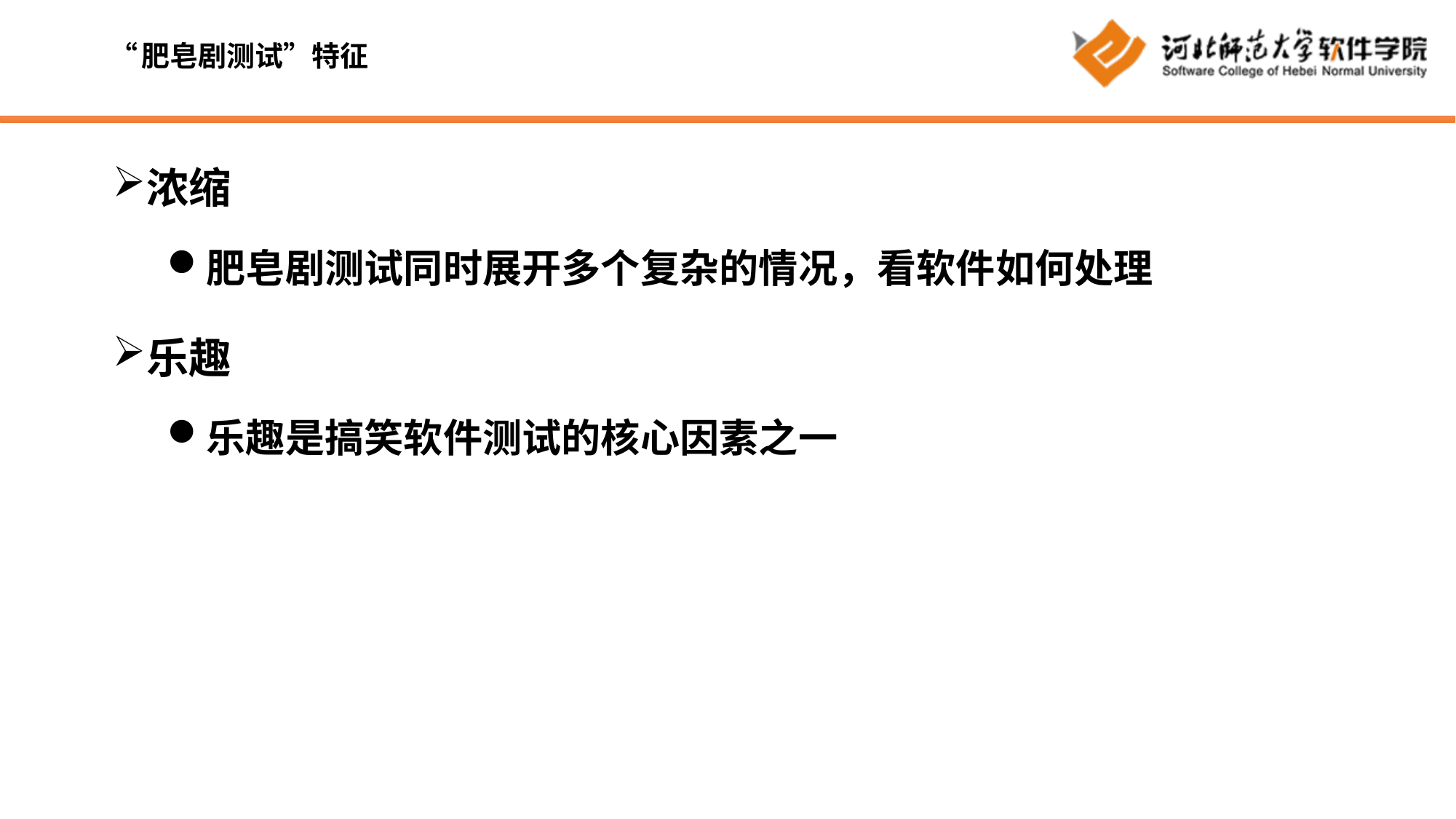

# “肥皂剧测试”特征
浓缩
肥皂剧测试同时展开多个复杂的情况，看软件如何处理
乐趣
乐趣是搞笑软件测试的核心因素之一